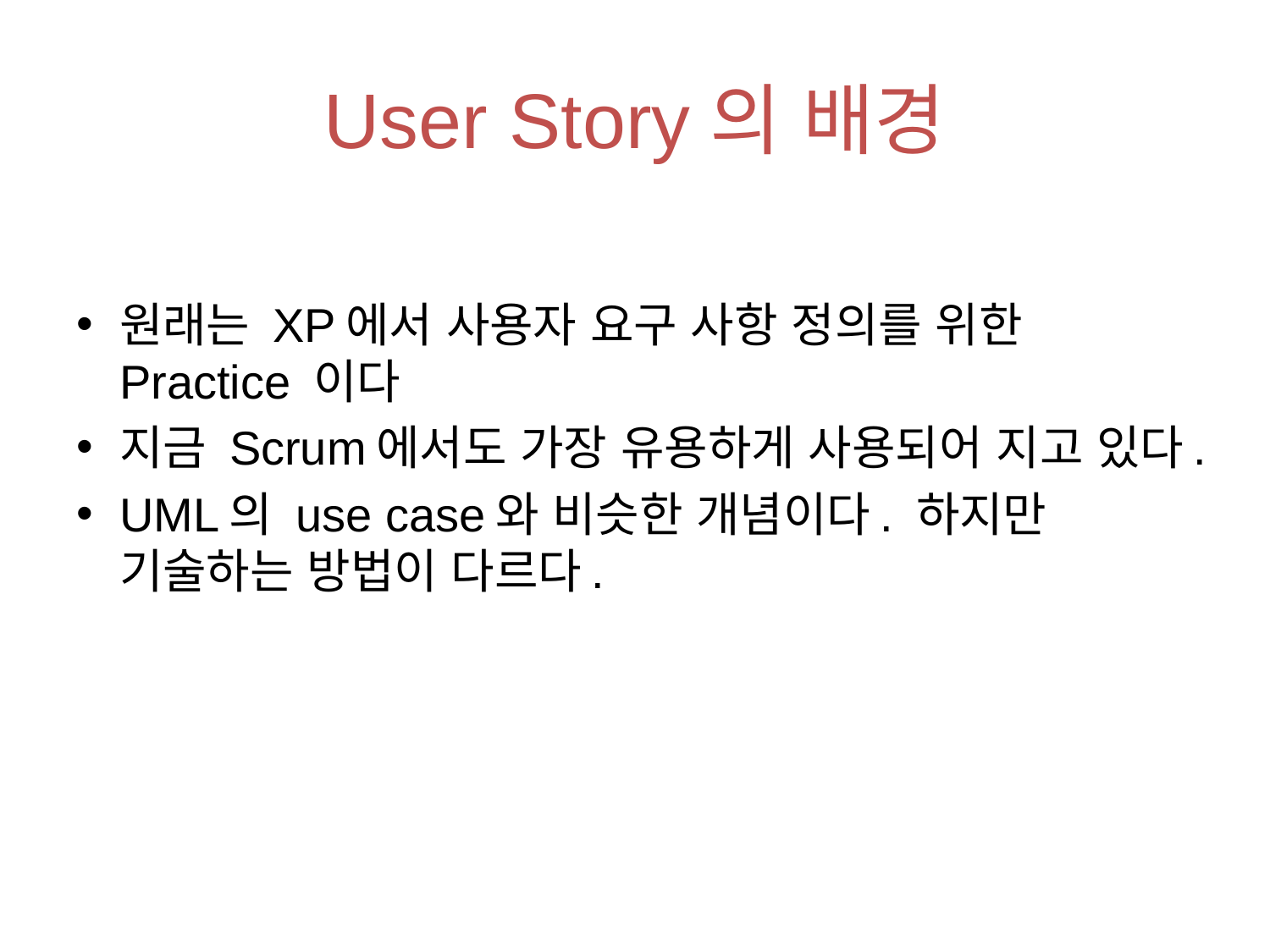

# User Story의 배경

원래는 XP에서 사용자 요구 사항 정의를 위한 Practice 이다
지금 Scrum에서도 가장 유용하게 사용되어 지고 있다.
UML의 use case와 비슷한 개념이다. 하지만 기술하는 방법이 다르다.